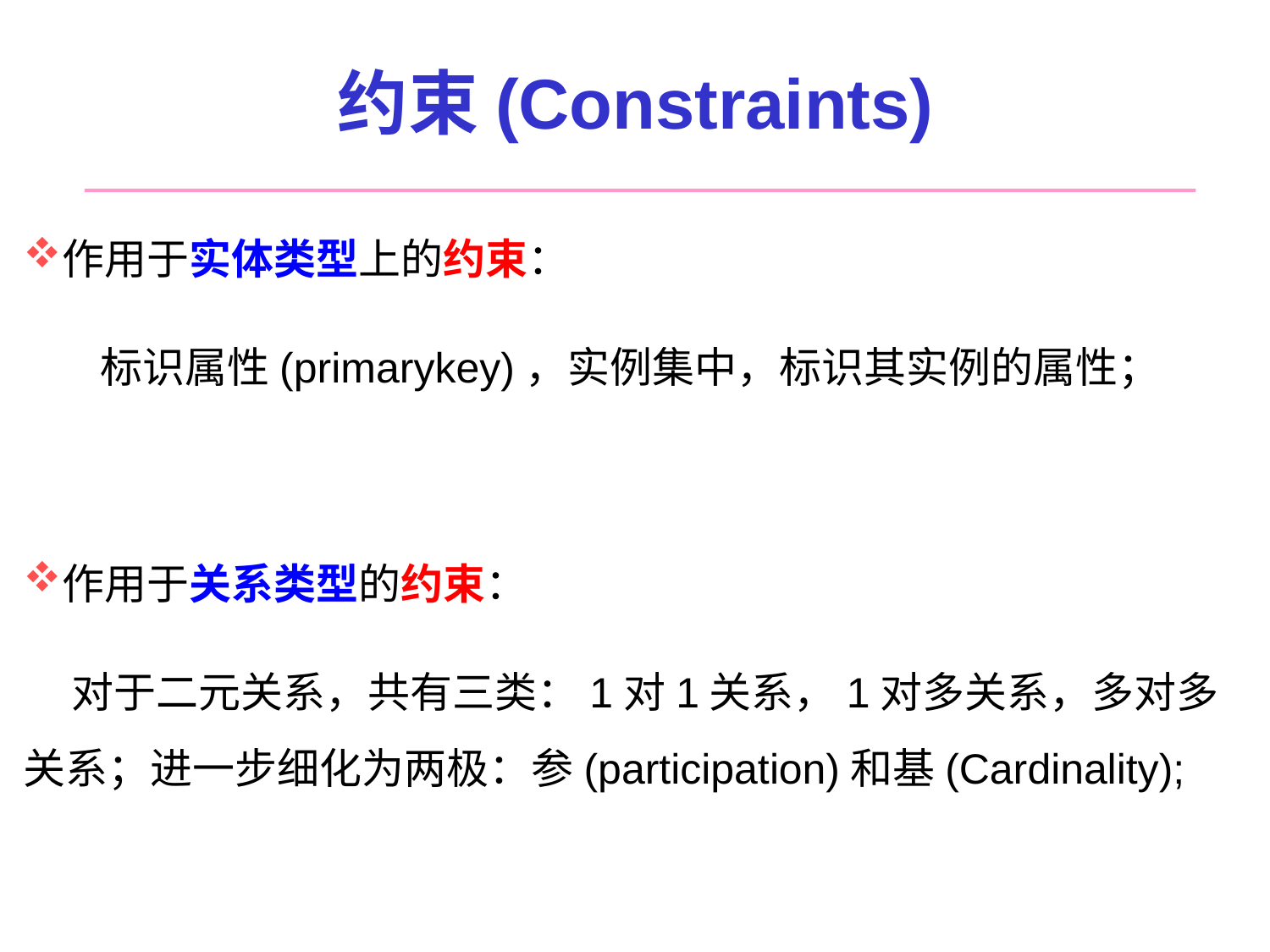

# 约束(Constraints)
作用于实体类型上的约束：
       标识属性(primarykey)，实例集中，标识其实例的属性；

作用于关系类型的约束：
    对于二元关系，共有三类：1对1关系，1对多关系，多对多关系；进一步细化为两极：参(participation)和基(Cardinality);